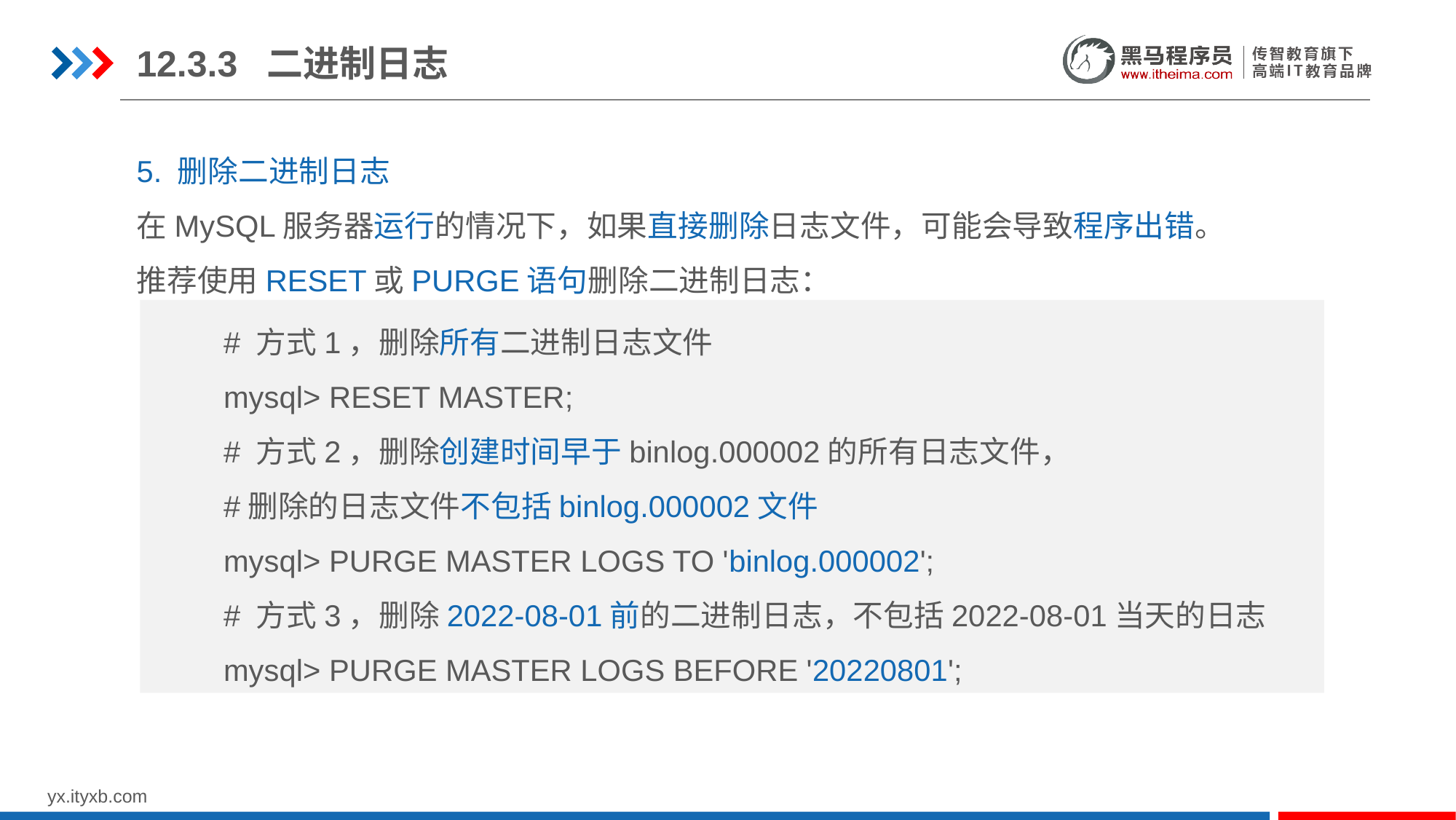

12.3.3  二进制日志
5. 删除二进制日志
在MySQL服务器运行的情况下，如果直接删除日志文件，可能会导致程序出错。
推荐使用RESET或PURGE语句删除二进制日志：
# 方式1，删除所有二进制日志文件
mysql> RESET MASTER;
# 方式2，删除创建时间早于binlog.000002的所有日志文件，
#删除的日志文件不包括binlog.000002文件
mysql> PURGE MASTER LOGS TO 'binlog.000002';
# 方式3，删除2022-08-01前的二进制日志，不包括2022-08-01当天的日志
mysql> PURGE MASTER LOGS BEFORE '20220801';